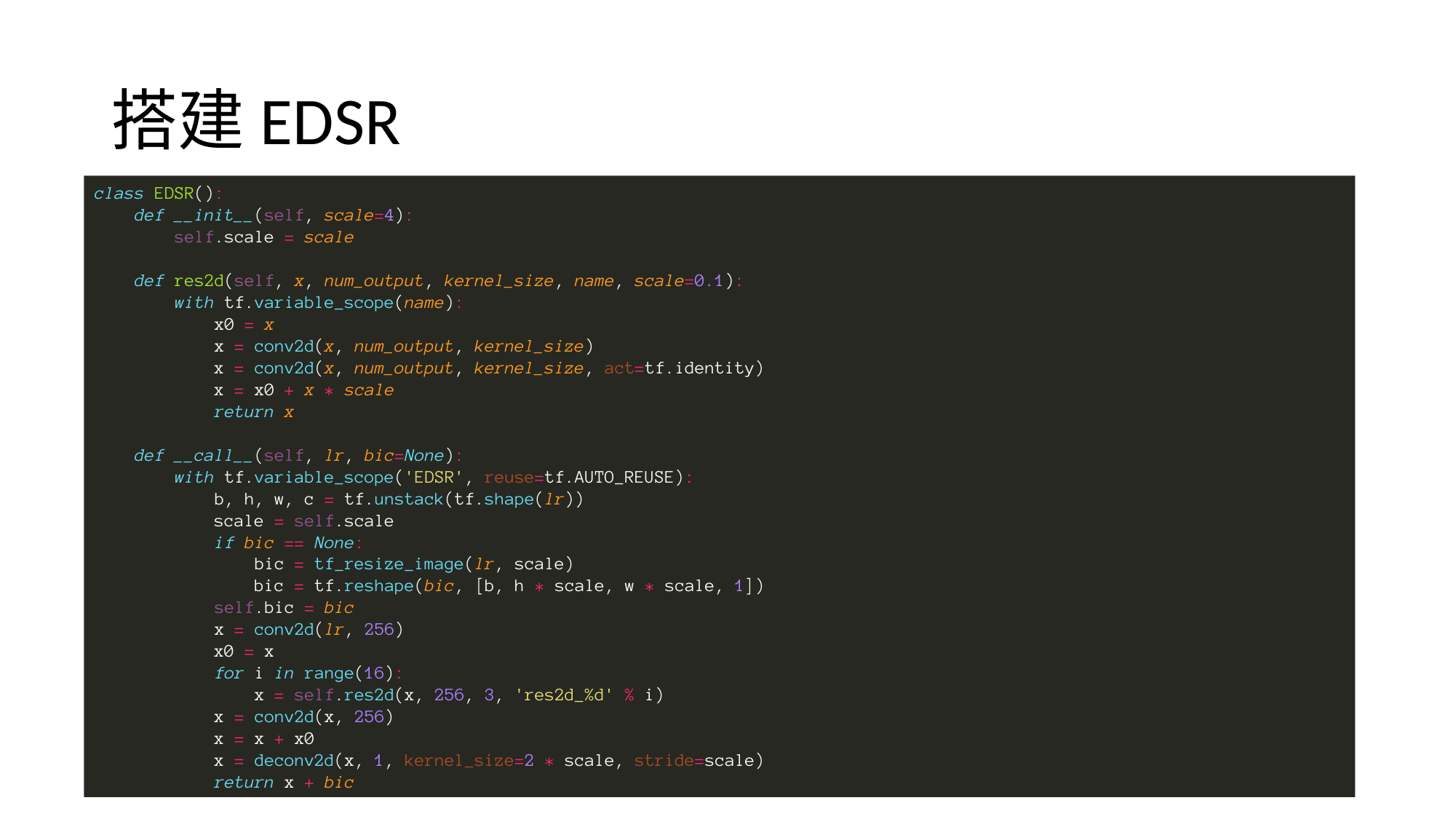

# 搭建EDSR
class EDSR():
    def __init__(self, scale=4):
        self.scale = scale
    def res2d(self, x, num_output, kernel_size, name, scale=0.1):
        with tf.variable_scope(name):
            x0 = x
            x = conv2d(x, num_output, kernel_size)
            x = conv2d(x, num_output, kernel_size, act=tf.identity)
            x = x0 + x * scale
            return x
    def __call__(self, lr, bic=None):
        with tf.variable_scope('EDSR', reuse=tf.AUTO_REUSE):
            b, h, w, c = tf.unstack(tf.shape(lr))
            scale = self.scale
            if bic == None:
                bic = tf_resize_image(lr, scale)
                bic = tf.reshape(bic, [b, h * scale, w * scale, 1])
            self.bic = bic
            x = conv2d(lr, 256)
            x0 = x
            for i in range(16):
                x = self.res2d(x, 256, 3, 'res2d_%d' % i)
            x = conv2d(x, 256)
            x = x + x0
            x = deconv2d(x, 1, kernel_size=2 * scale, stride=scale)
            return x + bic